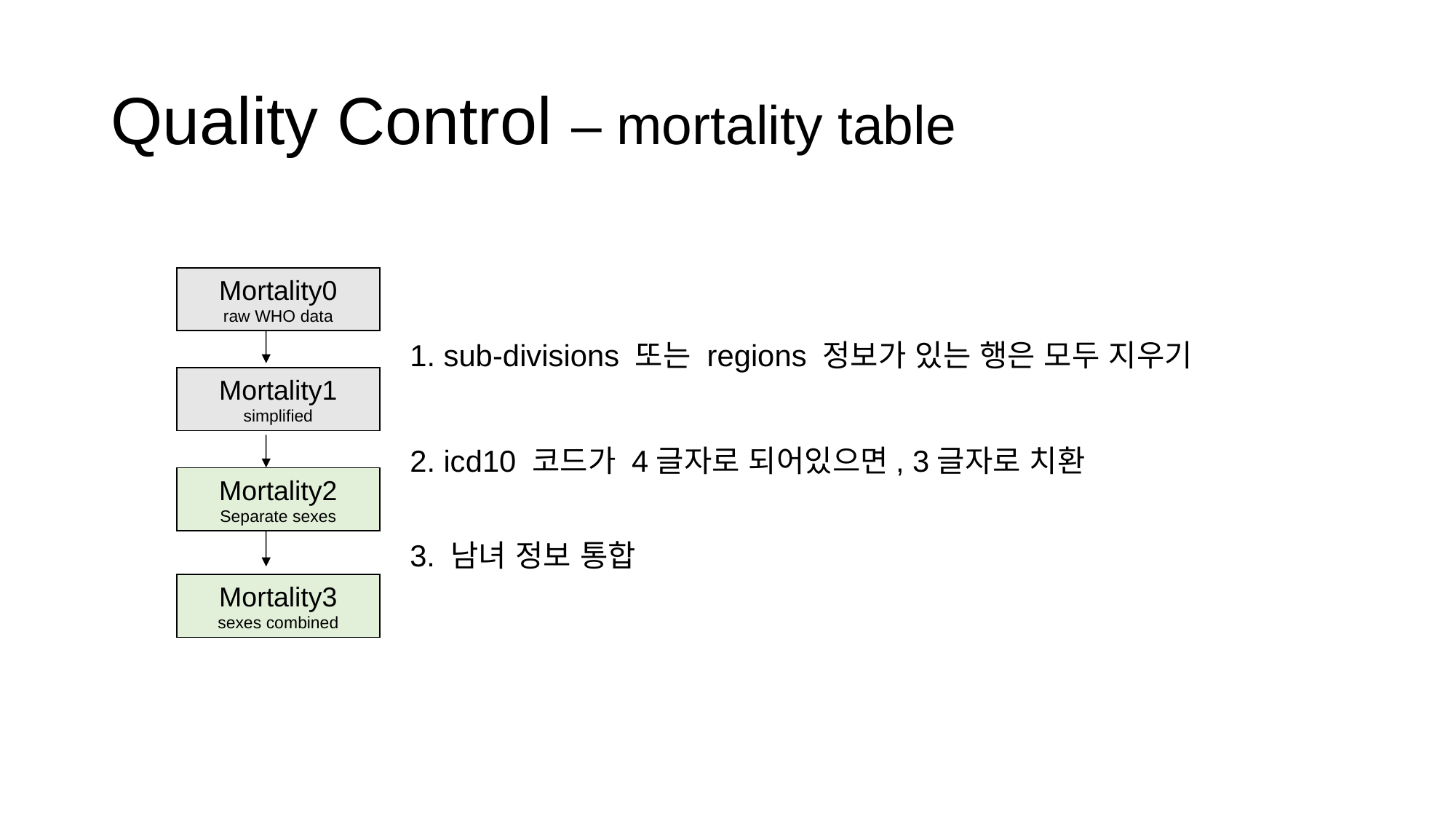

# Quality Control – mortality table
Mortality0
raw WHO data

1. sub-divisions 또는 regions 정보가 있는 행은 모두 지우기
Mortality1
simplified

2. icd10 코드가 4글자로 되어있으면, 3글자로 치환
Mortality2
Separate sexes

3. 남녀 정보 통합
Mortality3
sexes combined